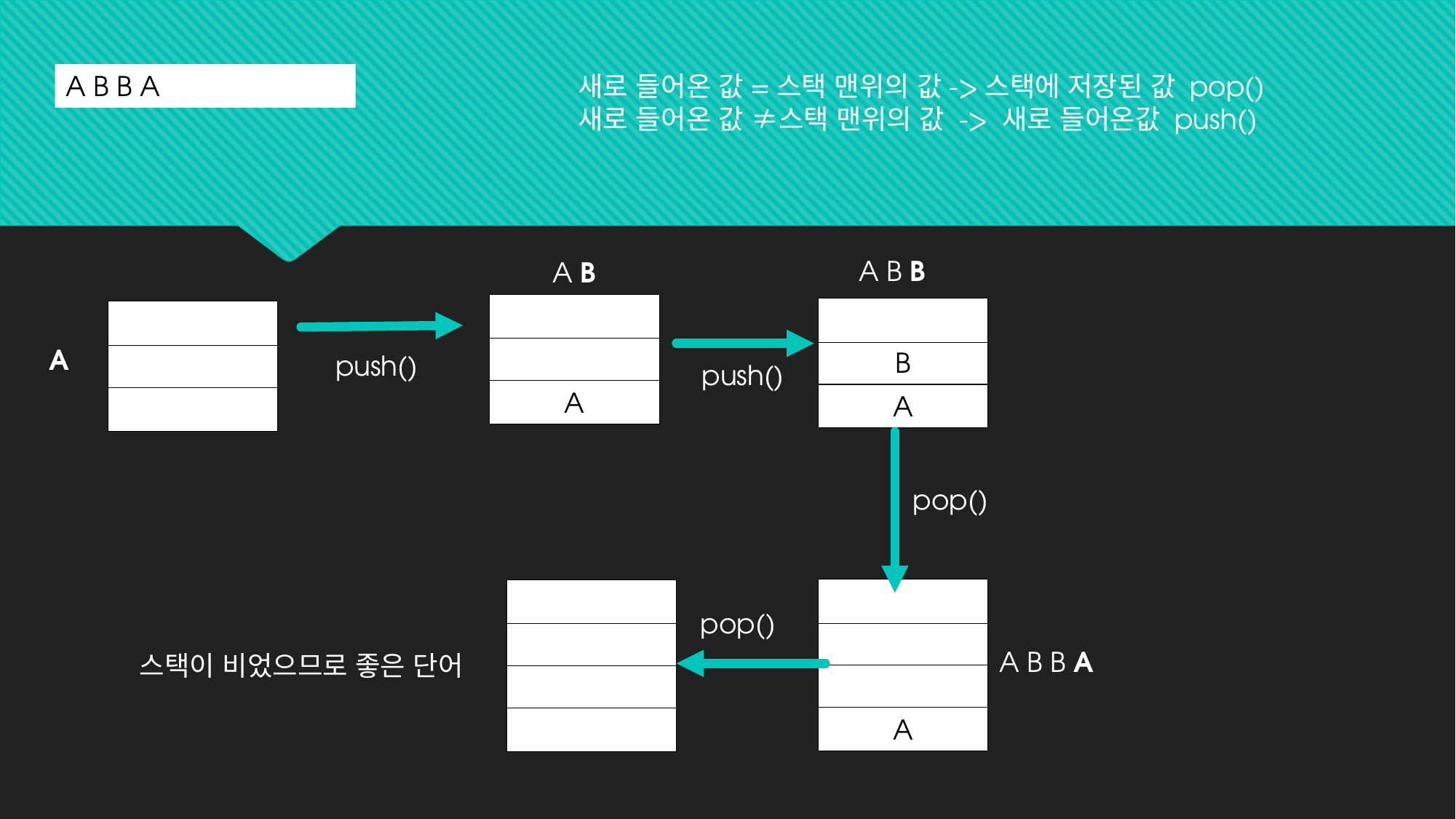

A B B A
새로 들어온 값=스택 맨위의 값->스택에 저장된 값 pop()
새로 들어온 값 ≠스택 맨위의 값 -> 새로 들어온값 push()
A B B
A B

A

B

push()
push()
A
A

pop()

pop()

A B B A
스택이 비었으므로 좋은 단어

A